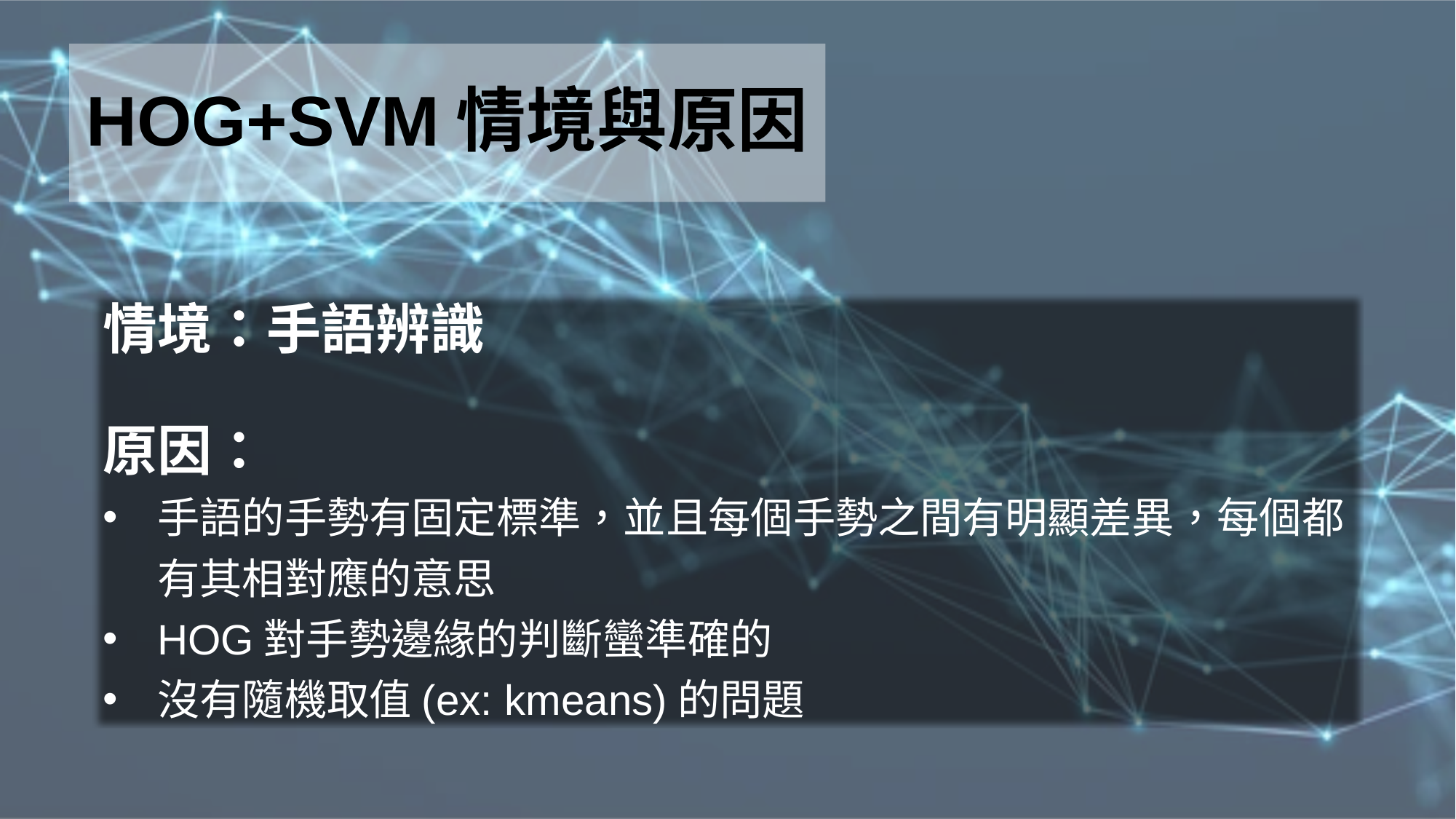

# HOG+SVM情境與原因
情境：手語辨識

原因：
手語的手勢有固定標準，並且每個手勢之間有明顯差異，每個都有其相對應的意思
HOG對手勢邊緣的判斷蠻準確的
沒有隨機取值(ex: kmeans)的問題